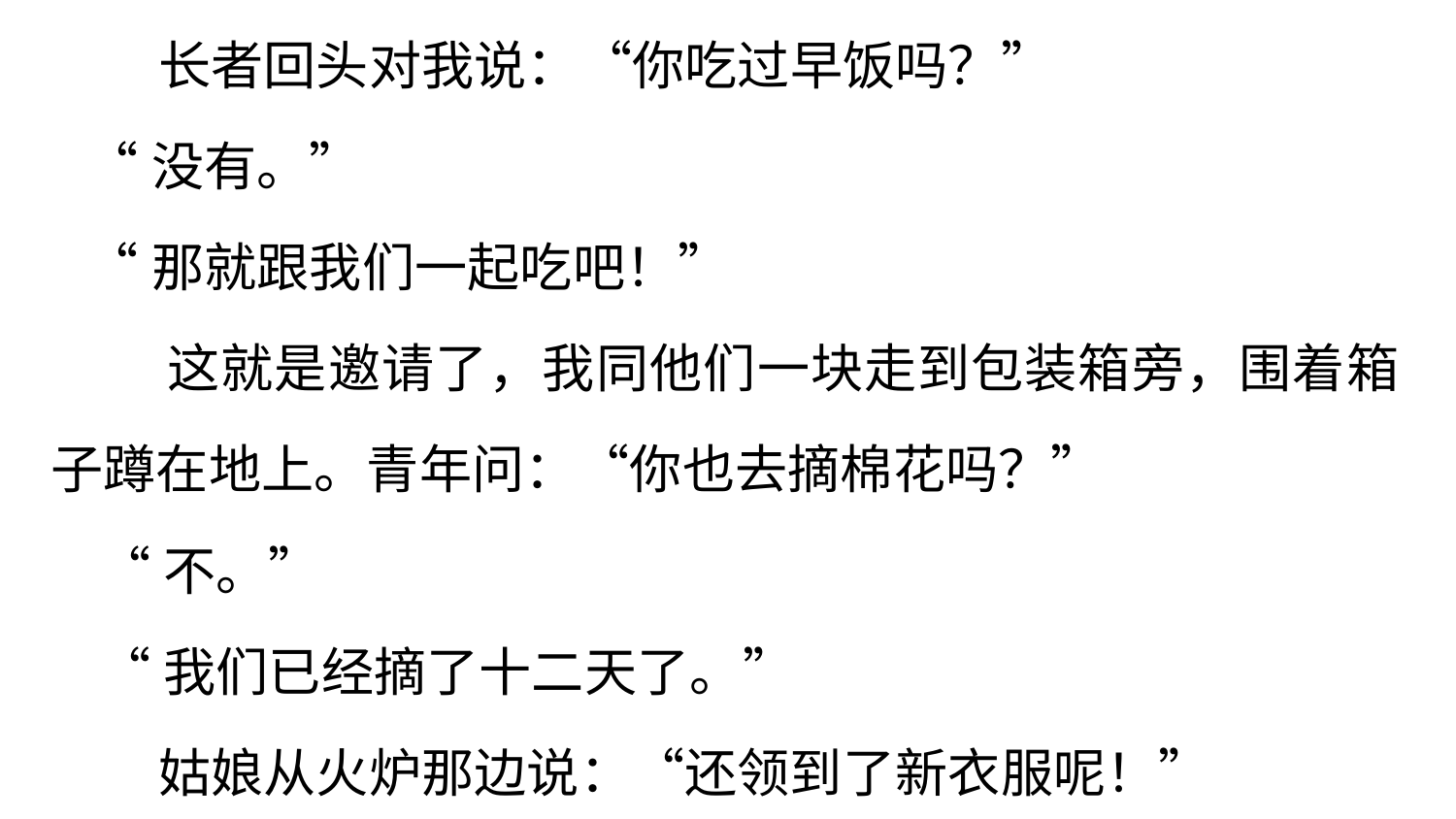

长者回头对我说：“你吃过早饭吗？”
   “没有。”
   “那就跟我们一起吃吧！”
        这就是邀请了，我同他们一块走到包装箱旁，围着箱子蹲在地上。青年问：“你也去摘棉花吗？”
    “不。”
    “我们已经摘了十二天了。”
        姑娘从火炉那边说：“还领到了新衣服呢！”